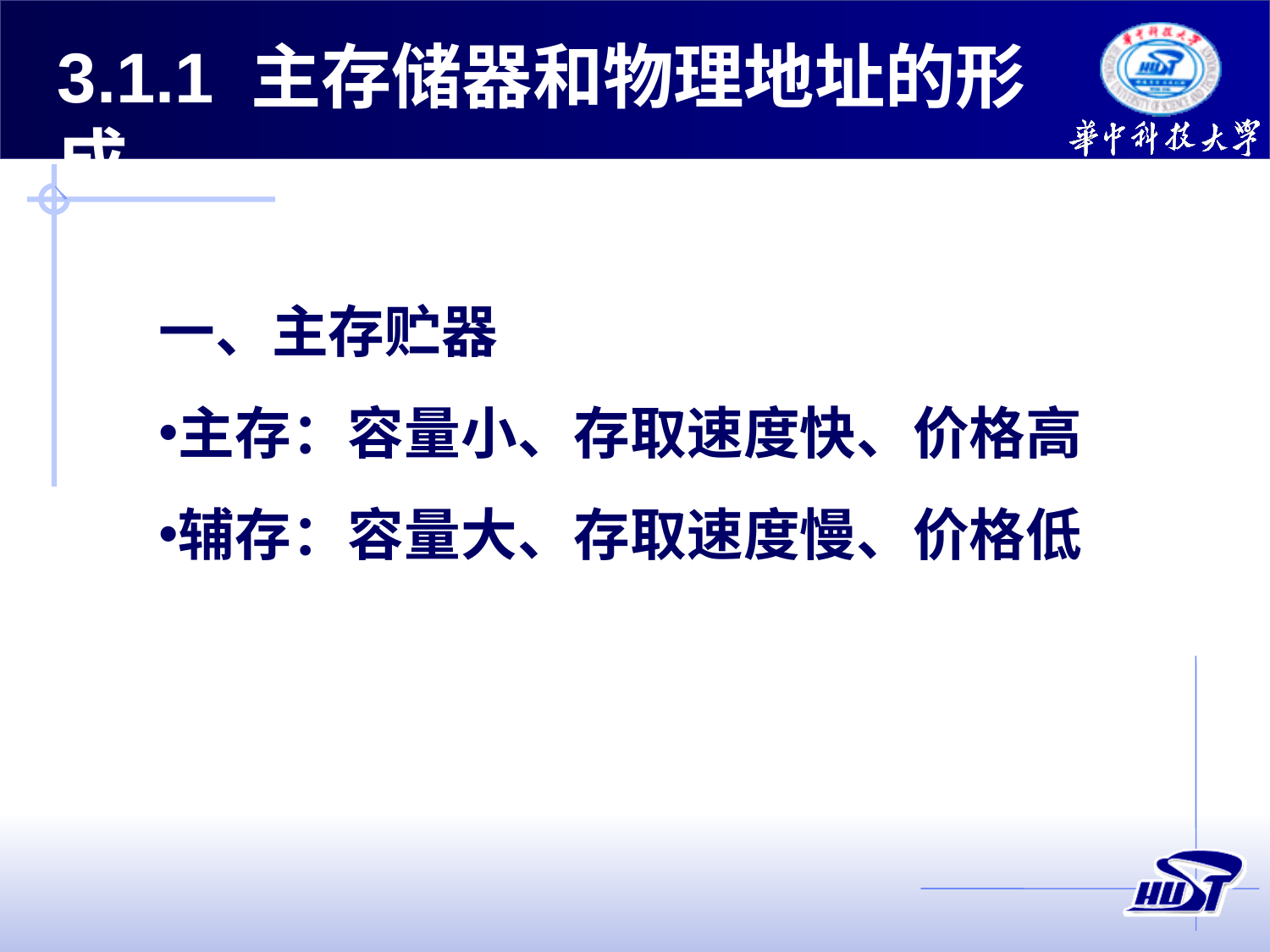

3.1.1 主存储器和物理地址的形成
一、主存贮器
主存：容量小、存取速度快、价格高
辅存：容量大、存取速度慢、价格低